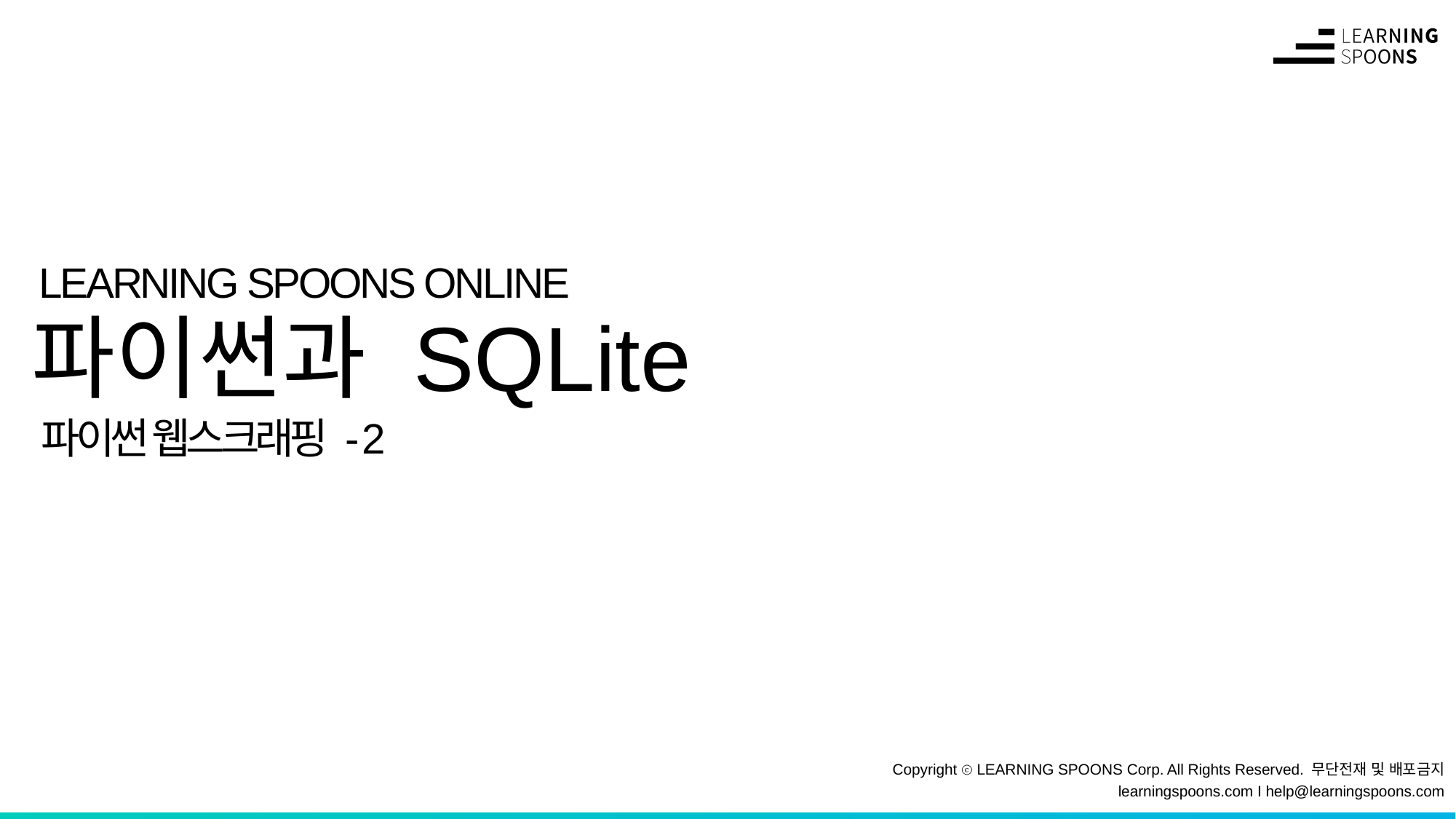

# 파이썬과 SQLite
파이썬 웹스크래핑 - 2